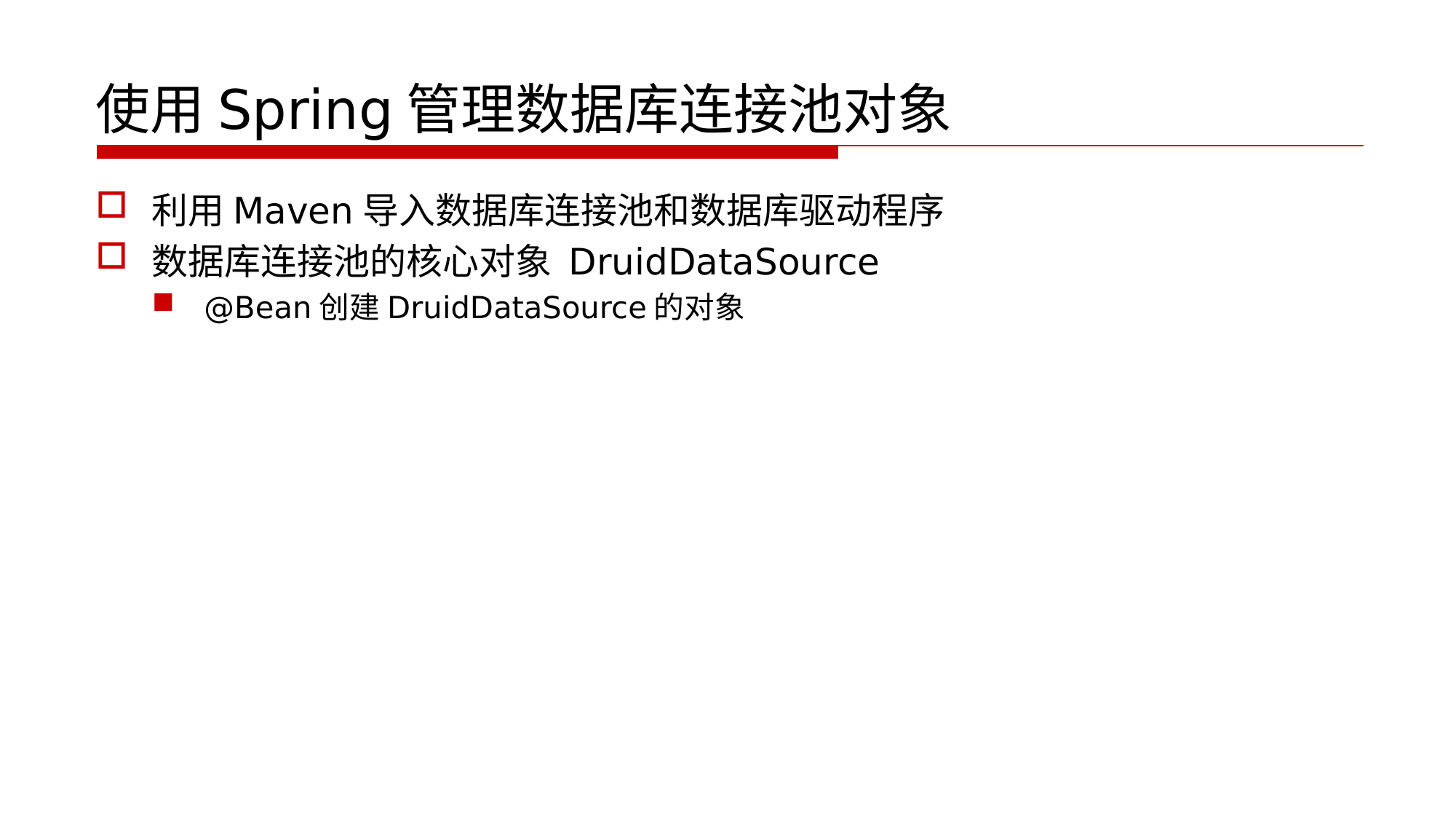

# 使用Spring管理数据库连接池对象
利用Maven导入数据库连接池和数据库驱动程序
数据库连接池的核心对象 DruidDataSource
@Bean创建DruidDataSource的对象